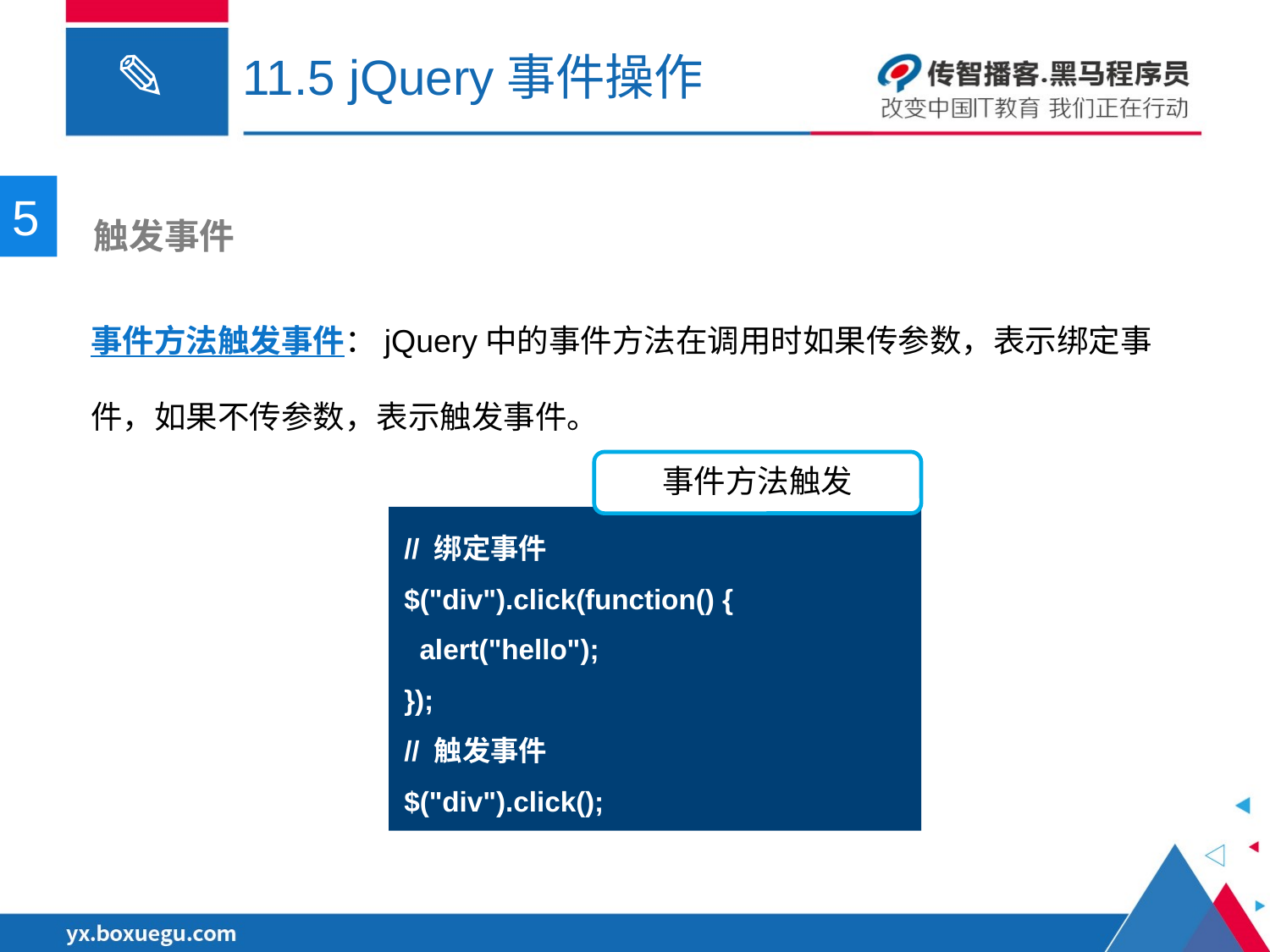

# 11.5 jQuery事件操作

5
  触发事件
事件方法触发事件：jQuery中的事件方法在调用时如果传参数，表示绑定事件，如果不传参数，表示触发事件。
事件方法触发

// 绑定事件
$("div").click(function() {
  alert("hello");
});
// 触发事件
$("div").click();